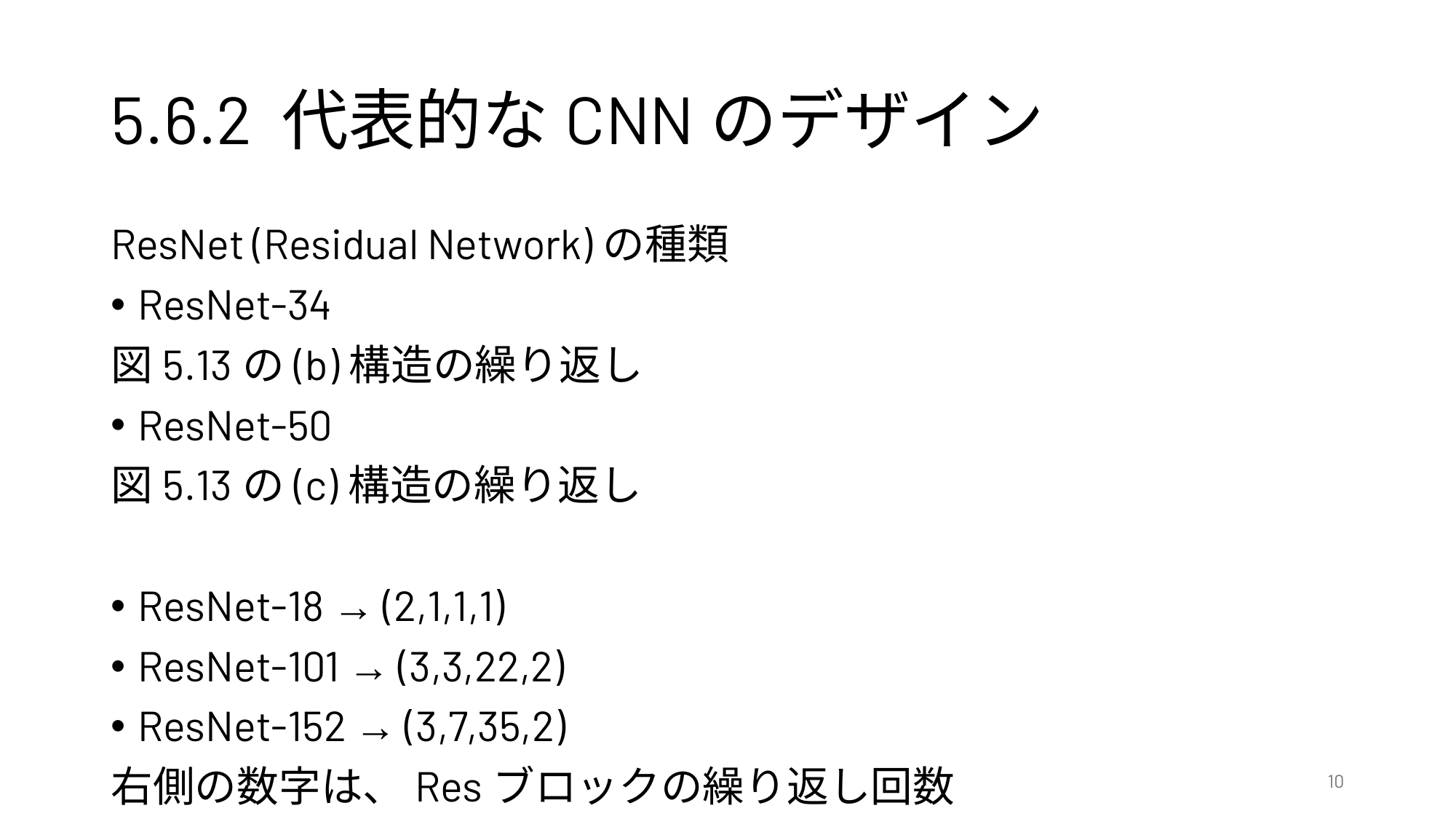

# 5.6.2 代表的なCNNのデザイン
ResNet (Residual Network)の種類
ResNet-34
図5.13の(b)構造の繰り返し
ResNet-50
図5.13の(c)構造の繰り返し

ResNet-18 → (2,1,1,1)
ResNet-101 → (3,3,22,2)
ResNet-152 → (3,7,35,2)
右側の数字は、Resブロックの繰り返し回数

10